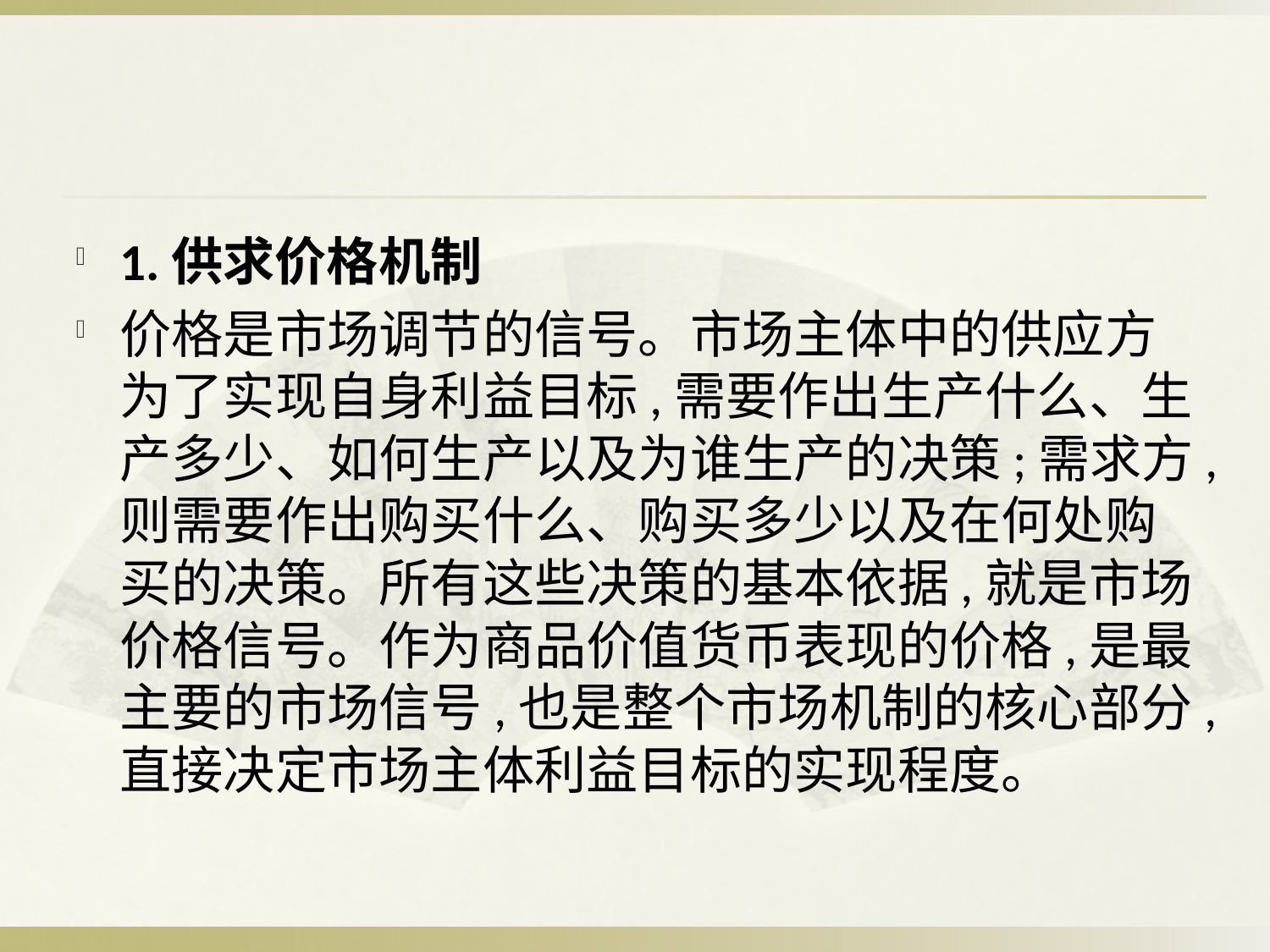

#
1.供求价格机制
价格是市场调节的信号。市场主体中的供应方为了实现自身利益目标,需要作出生产什么、生产多少、如何生产以及为谁生产的决策;需求方,则需要作出购买什么、购买多少以及在何处购买的决策。所有这些决策的基本依据,就是市场价格信号。作为商品价值货币表现的价格,是最主要的市场信号,也是整个市场机制的核心部分,直接决定市场主体利益目标的实现程度。